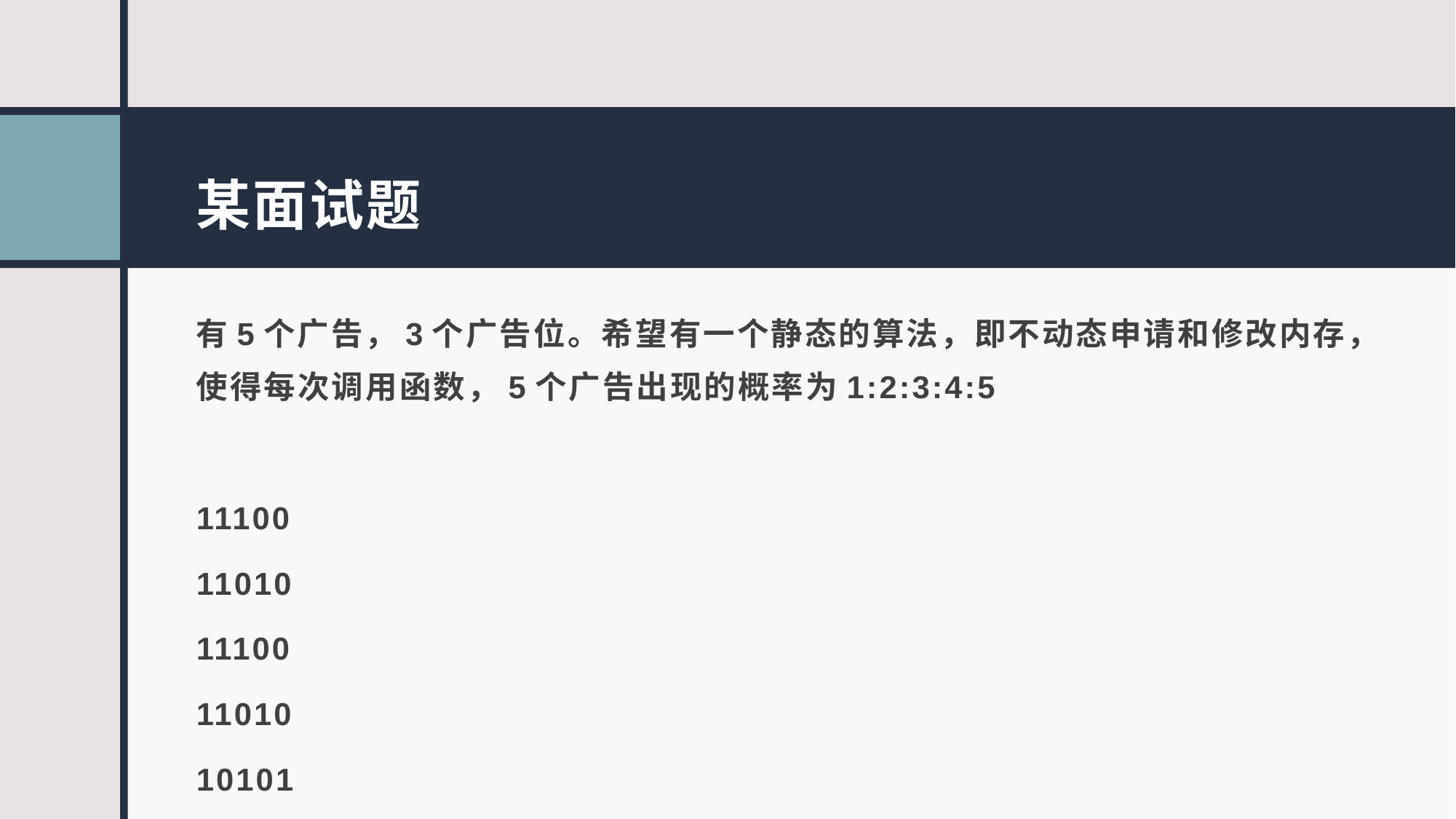

# 某面试题

有5个广告，3个广告位。希望有一个静态的算法，即不动态申请和修改内存，使得每次调用函数，5个广告出现的概率为1:2:3:4:5

11100
11010
11100
11010
10101